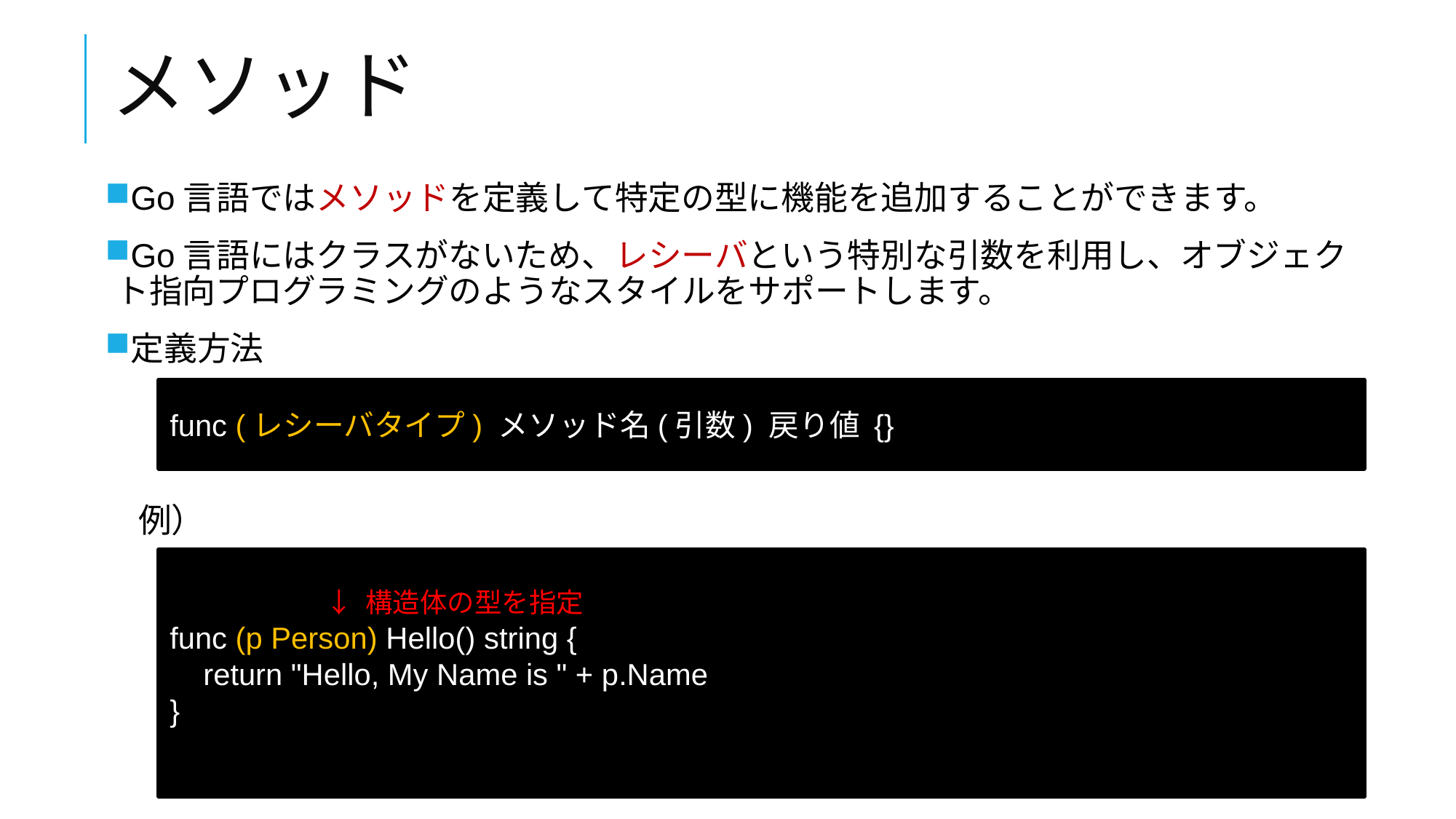

# メソッド
Go言語ではメソッドを定義して特定の型に機能を追加することができます。
Go言語にはクラスがないため、レシーバという特別な引数を利用し、オブジェクト指向プログラミングのようなスタイルをサポートします。
定義方法

　例）

func (レシーバタイプ) メソッド名(引数) 戻り値 {}
func (p Person) Hello() string {
    return "Hello, My Name is " + p.Name
}
↓ 構造体の型を指定
18